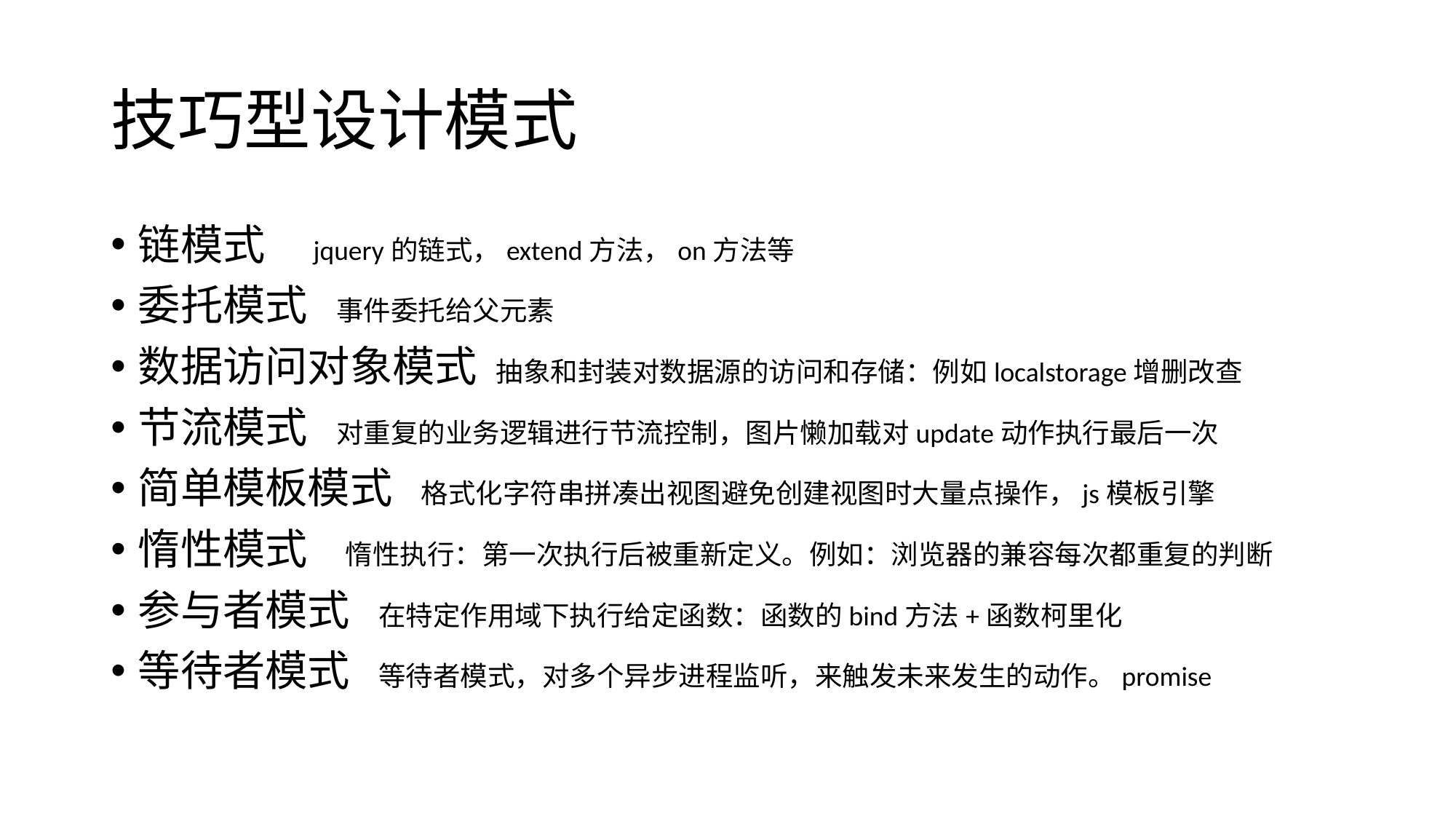

# 技巧型设计模式
链模式    jquery的链式，extend方法，on方法等
委托模式   事件委托给父元素
数据访问对象模式  抽象和封装对数据源的访问和存储：例如localstorage增删改查
节流模式   对重复的业务逻辑进行节流控制，图片懒加载对update动作执行最后一次
简单模板模式   格式化字符串拼凑出视图避免创建视图时大量点操作，js模板引擎
惰性模式    惰性执行：第一次执行后被重新定义。例如：浏览器的兼容每次都重复的判断
参与者模式   在特定作用域下执行给定函数：函数的bind方法+函数柯里化
等待者模式   等待者模式，对多个异步进程监听，来触发未来发生的动作。promise